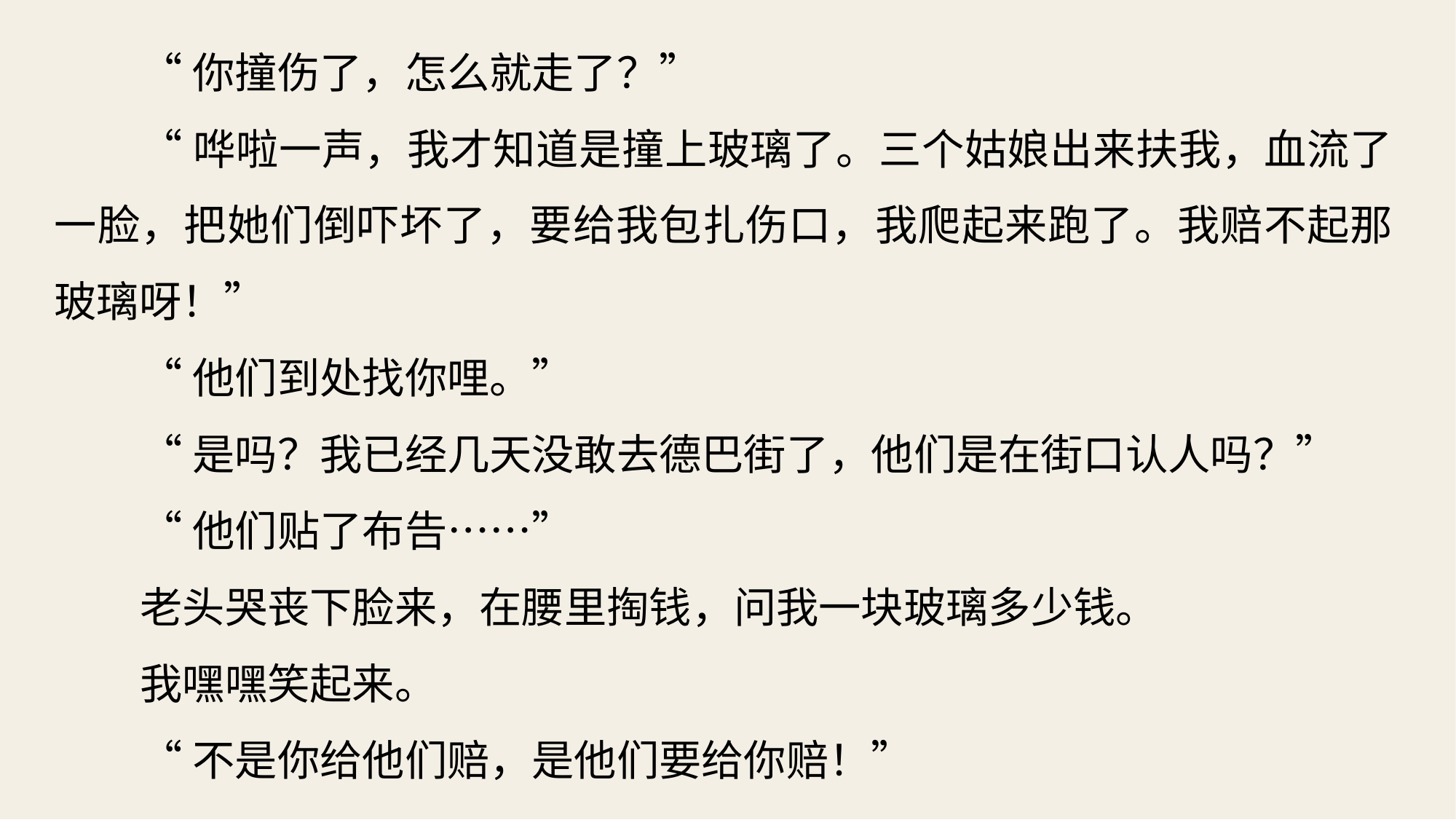

“你撞伤了，怎么就走了？”
“哗啦一声，我才知道是撞上玻璃了。三个姑娘出来扶我，血流了一脸，把她们倒吓坏了，要给我包扎伤口，我爬起来跑了。我赔不起那玻璃呀！”
“他们到处找你哩。”
“是吗？我已经几天没敢去德巴街了，他们是在街口认人吗？”
“他们贴了布告……”
老头哭丧下脸来，在腰里掏钱，问我一块玻璃多少钱。
我嘿嘿笑起来。
“不是你给他们赔，是他们要给你赔！”